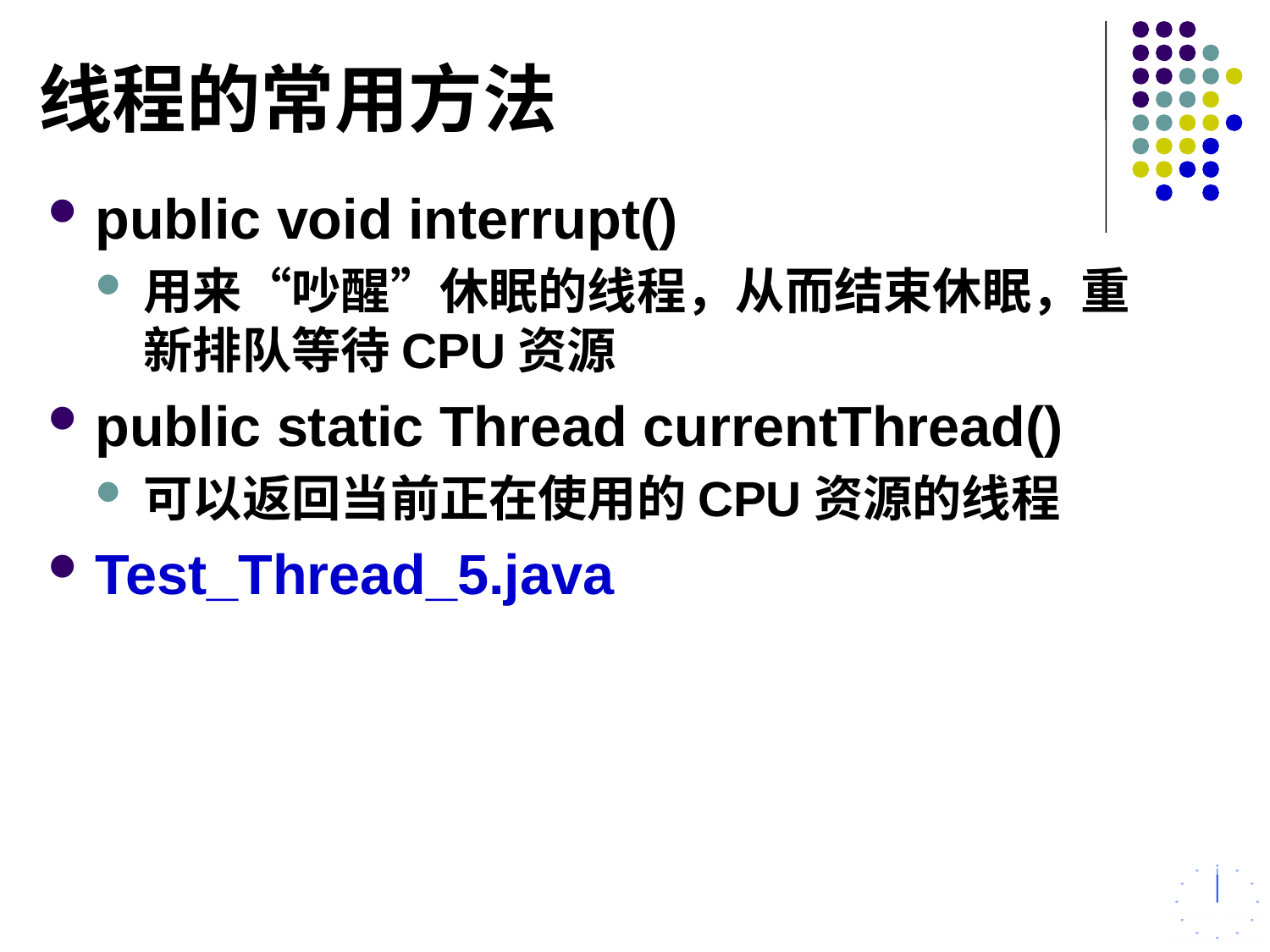

# 线程的常用方法
public void interrupt()
用来“吵醒”休眠的线程，从而结束休眠，重新排队等待CPU资源
public static Thread currentThread()
可以返回当前正在使用的CPU资源的线程
Test_Thread_5.java